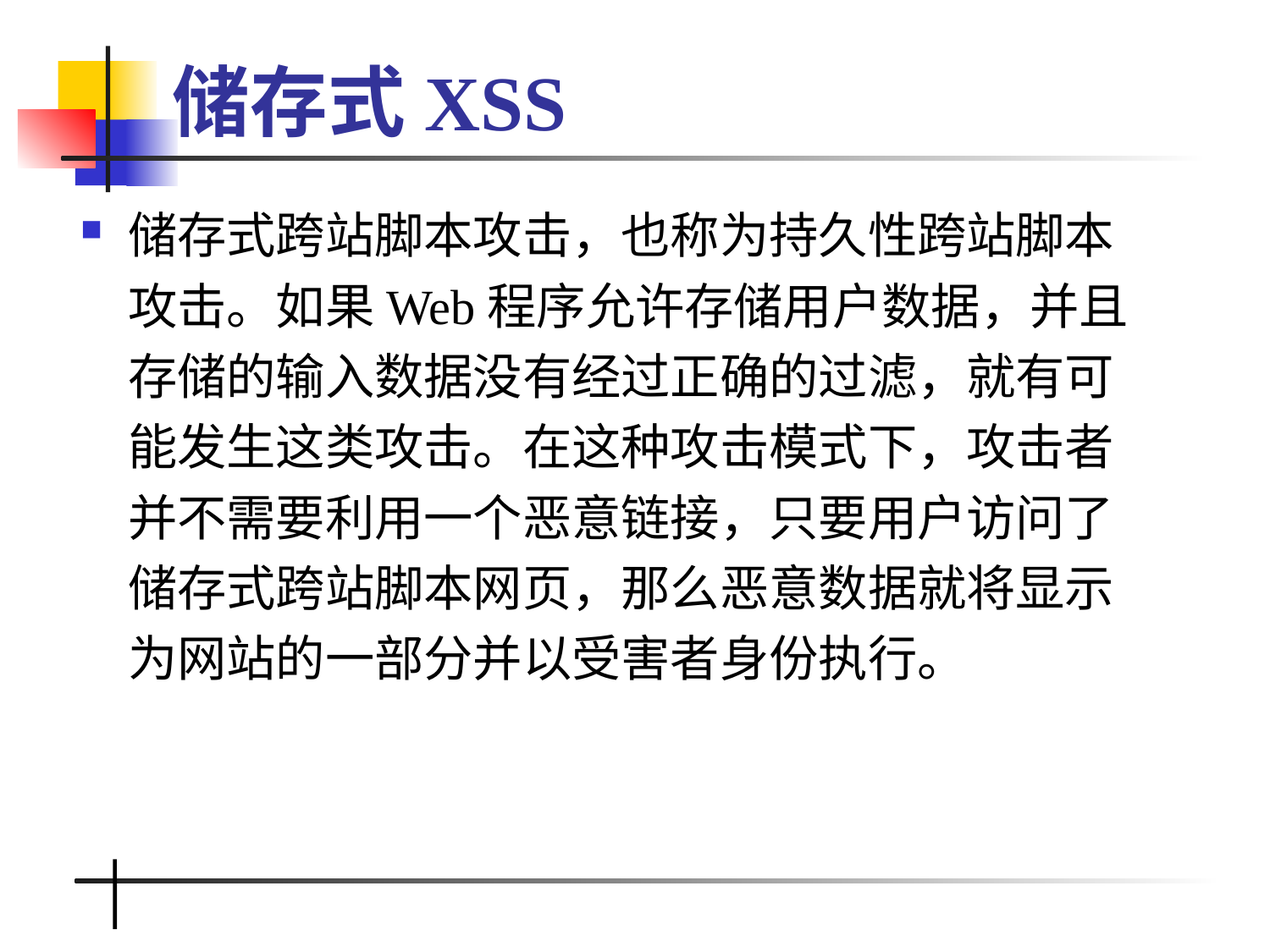

# 储存式XSS
储存式跨站脚本攻击，也称为持久性跨站脚本攻击。如果Web程序允许存储用户数据，并且存储的输入数据没有经过正确的过滤，就有可能发生这类攻击。在这种攻击模式下，攻击者并不需要利用一个恶意链接，只要用户访问了储存式跨站脚本网页，那么恶意数据就将显示为网站的一部分并以受害者身份执行。